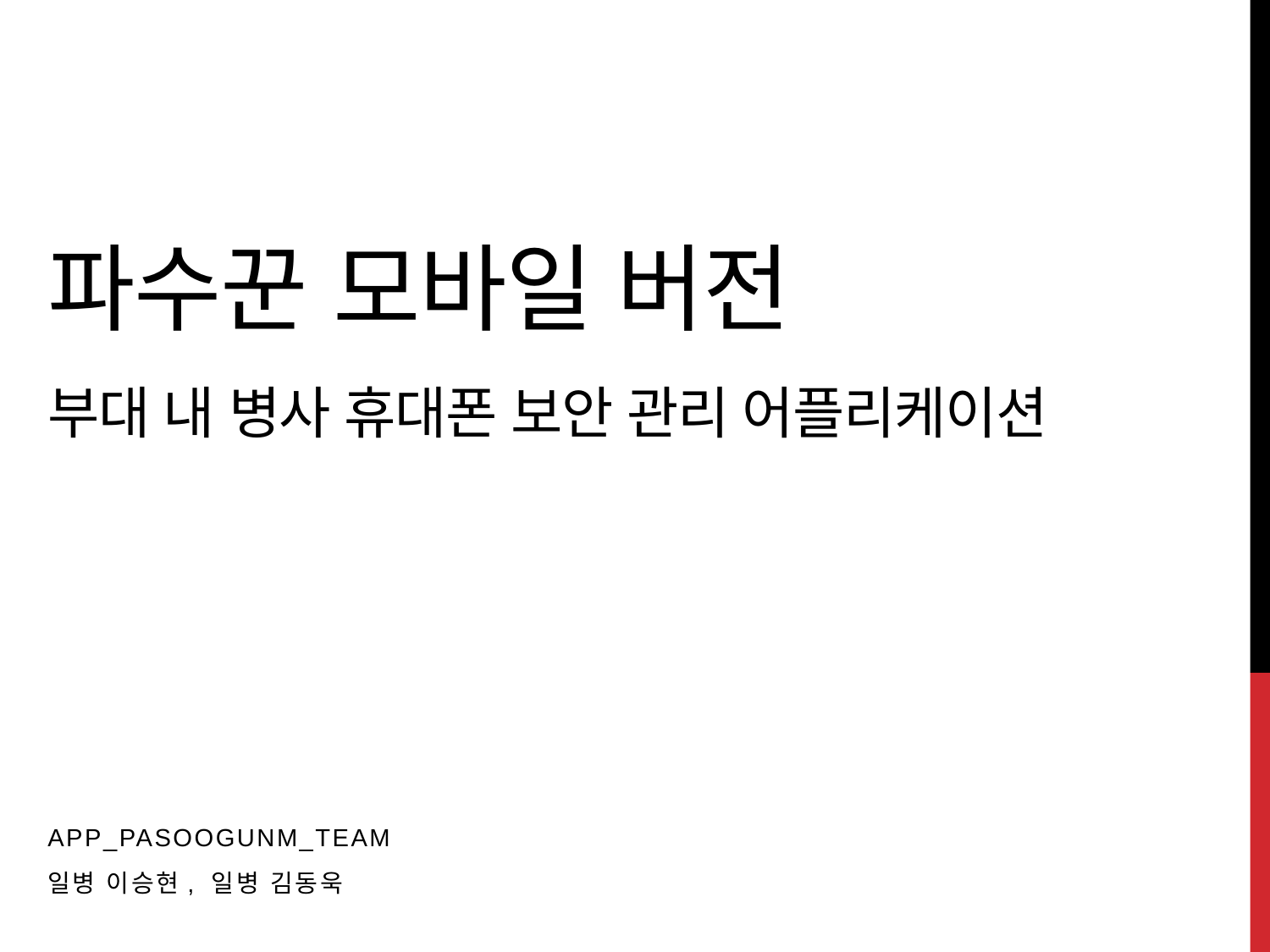

# 파수꾼 모바일 버전 부대 내 병사 휴대폰 보안 관리 어플리케이션
APP_PasooGunM_Team
일병 이승현, 일병 김동욱